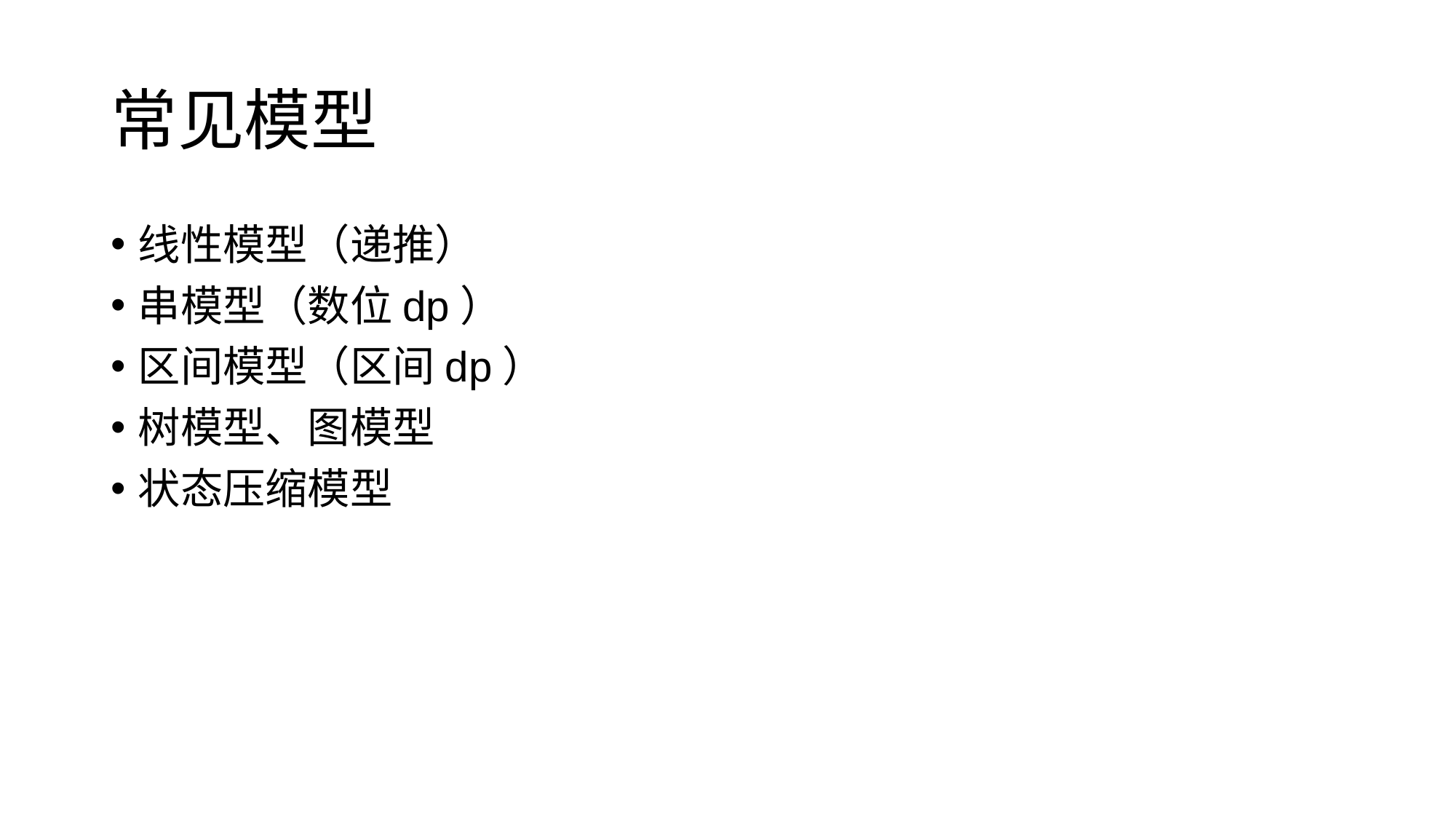

# 常见模型
线性模型（递推）
串模型（数位dp）
区间模型（区间dp）
树模型、图模型
状态压缩模型